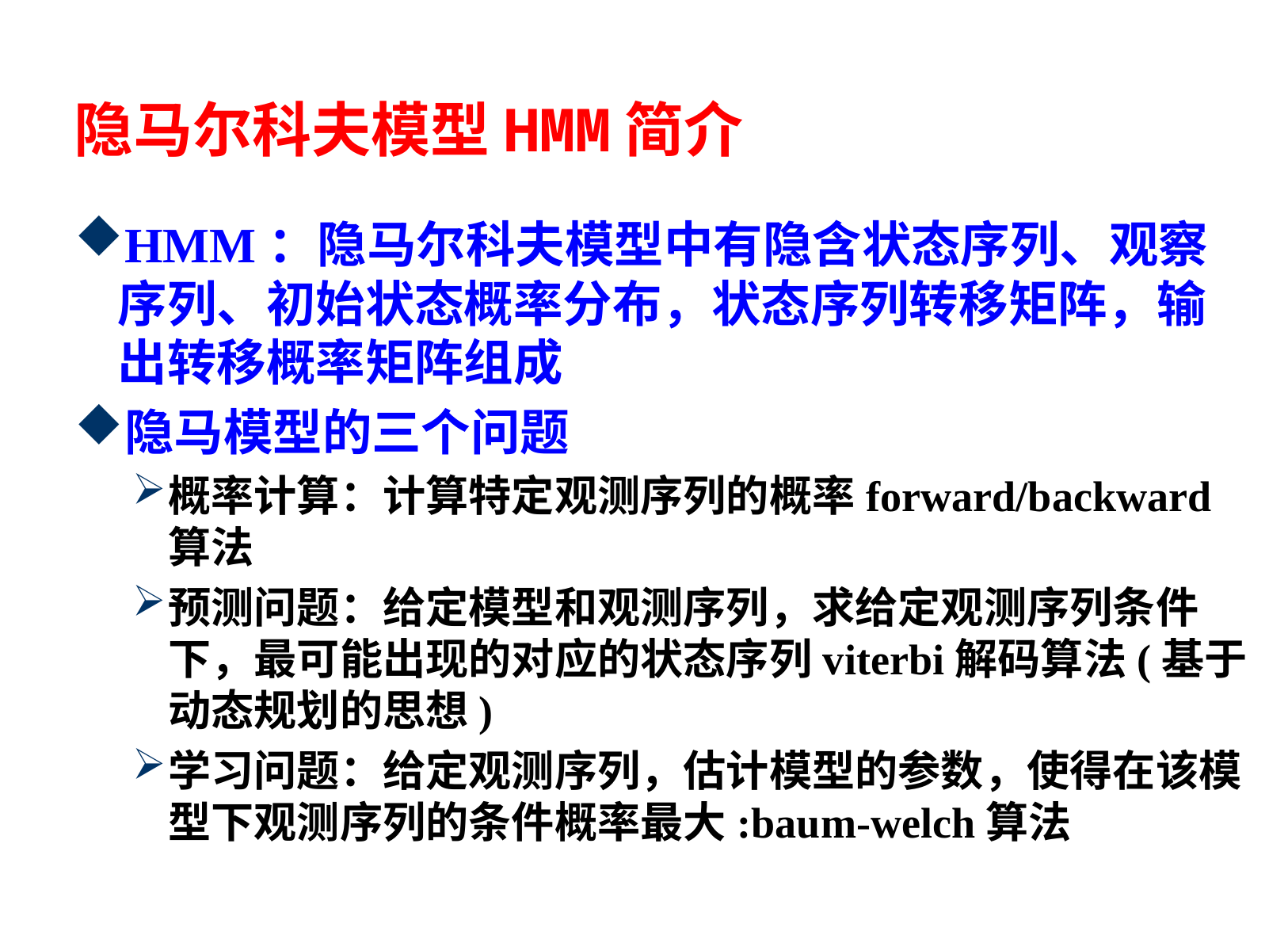

# 隐马尔科夫模型HMM简介
HMM：隐马尔科夫模型中有隐含状态序列、观察序列、初始状态概率分布，状态序列转移矩阵，输出转移概率矩阵组成
隐马模型的三个问题
概率计算：计算特定观测序列的概率forward/backward算法
预测问题：给定模型和观测序列，求给定观测序列条件下，最可能出现的对应的状态序列viterbi解码算法(基于动态规划的思想)
学习问题：给定观测序列，估计模型的参数，使得在该模型下观测序列的条件概率最大:baum-welch算法